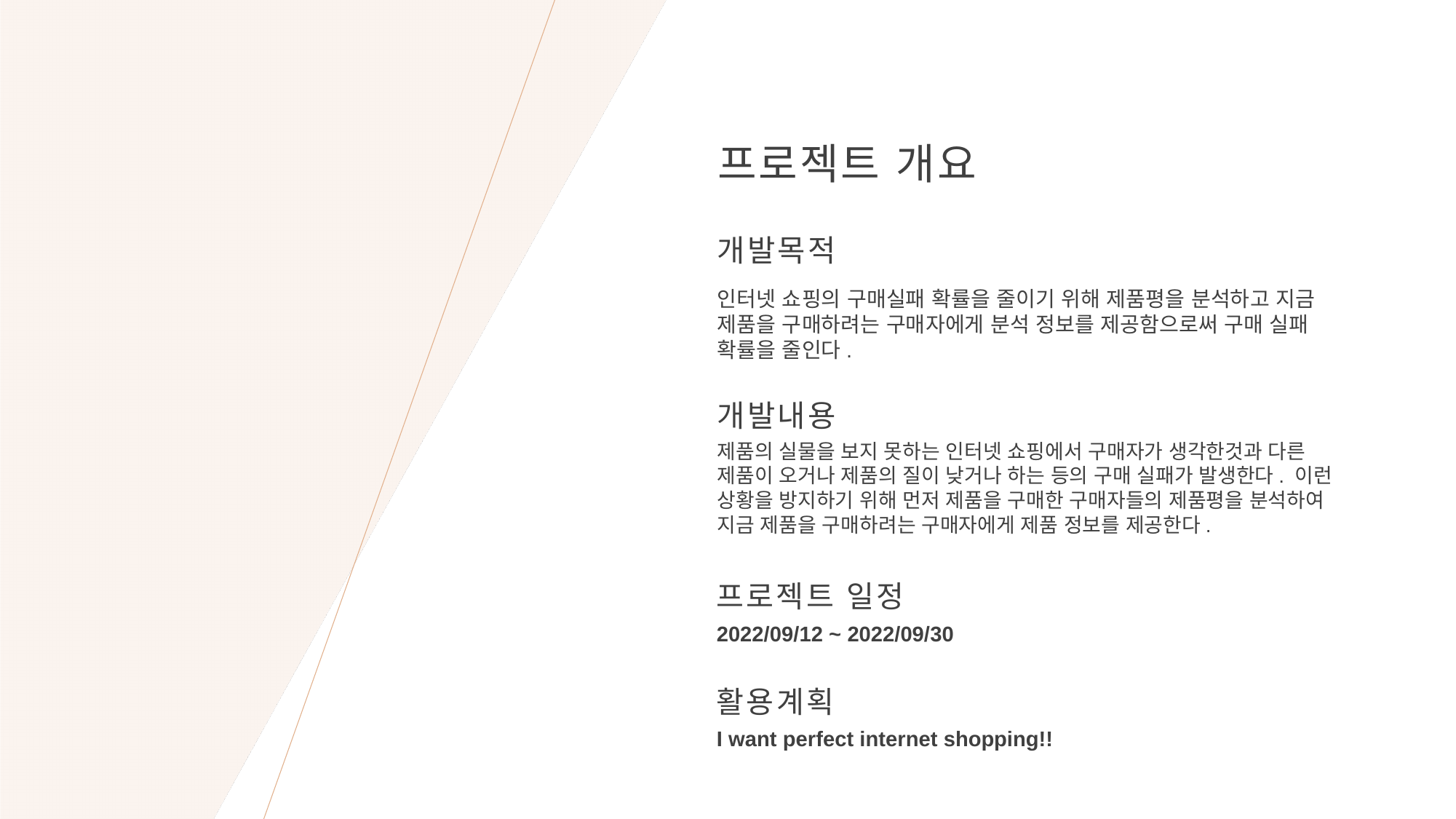

# 프로젝트 개요
개발목적
인터넷 쇼핑의 구매실패 확률을 줄이기 위해 제품평을 분석하고 지금 제품을 구매하려는 구매자에게 분석 정보를 제공함으로써 구매 실패 확률을 줄인다.
개발내용
제품의 실물을 보지 못하는 인터넷 쇼핑에서 구매자가 생각한것과 다른 제품이 오거나 제품의 질이 낮거나 하는 등의 구매 실패가 발생한다. 이런 상황을 방지하기 위해 먼저 제품을 구매한 구매자들의 제품평을 분석하여 지금 제품을 구매하려는 구매자에게 제품 정보를 제공한다.
프로젝트 일정
2022/09/12 ~ 2022/09/30
활용계획
I want perfect internet shopping!!